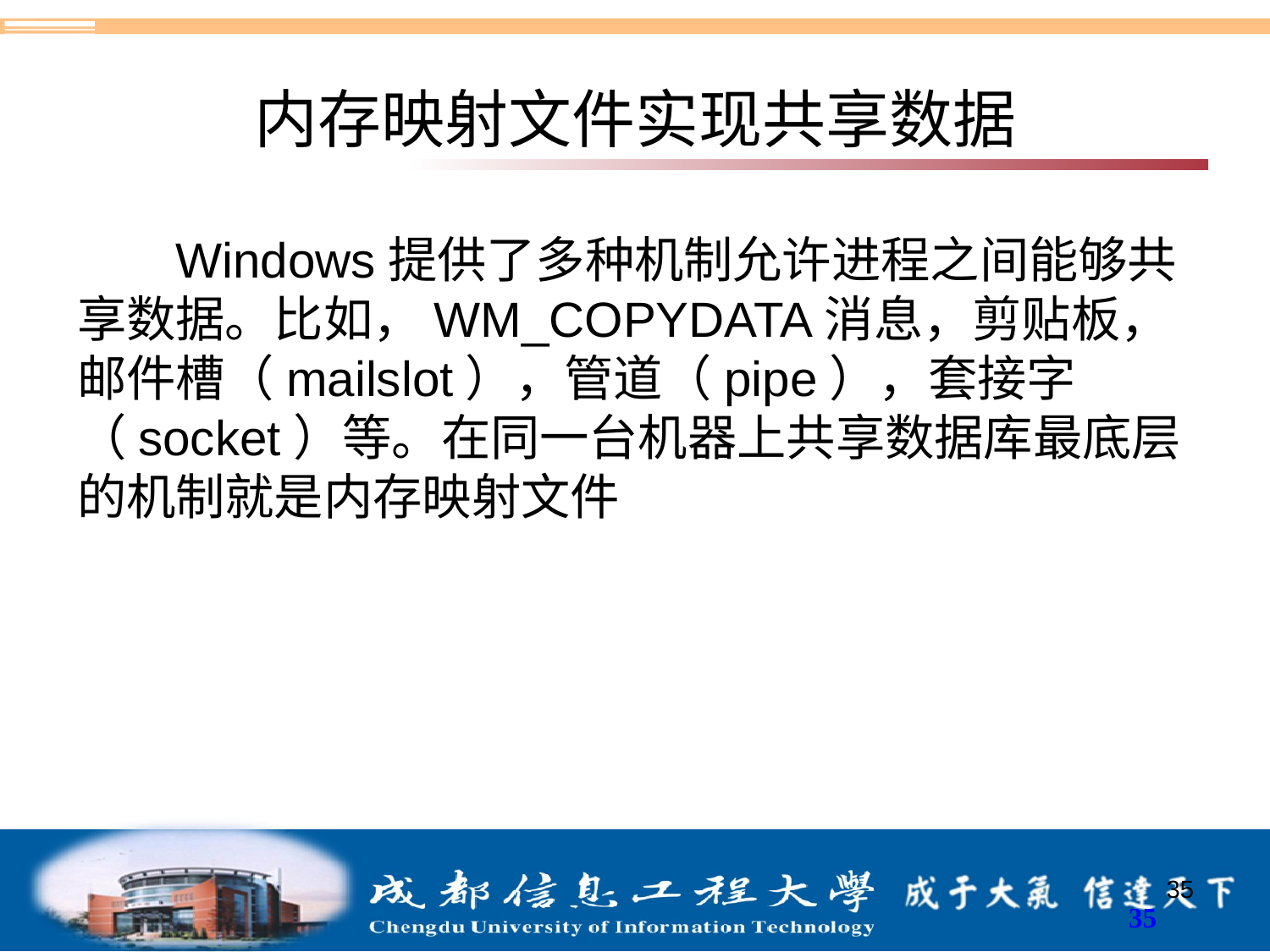

# 内存映射文件实现共享数据
Windows提供了多种机制允许进程之间能够共享数据。比如，WM_COPYDATA消息，剪贴板，邮件槽（mailslot），管道（pipe），套接字（socket）等。在同一台机器上共享数据库最底层的机制就是内存映射文件